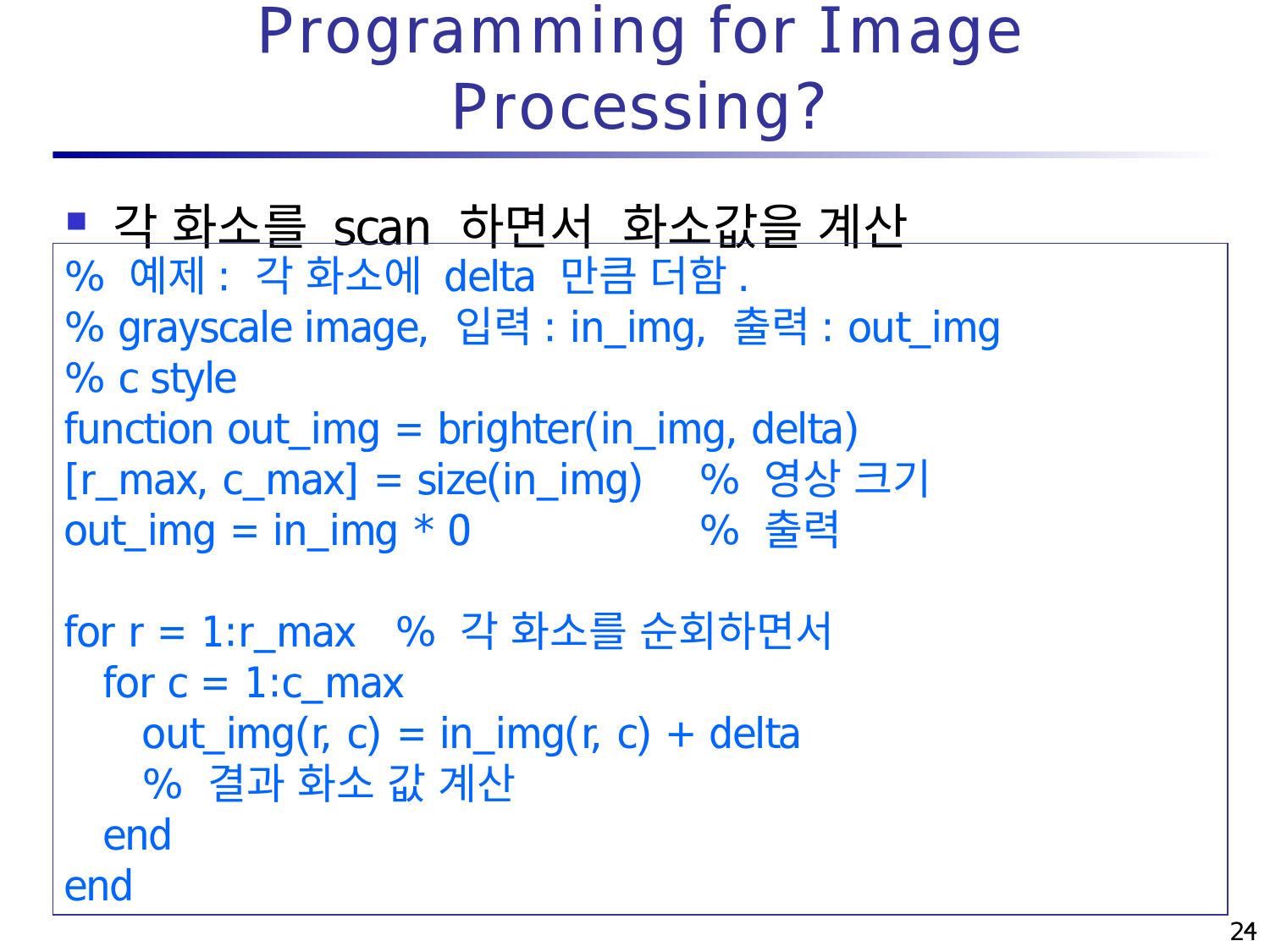

# Programming for Image Processing?
각 화소를 scan 하면서  화소값을 계산
% 예제: 각 화소에 delta 만큼 더함.
% grayscale image, 입력: in_img, 출력: out_img
% c style
function out_img = brighter(in_img, delta)
[r_max, c_max] = size(in_img)	% 영상 크기
out_img = in_img * 0   		% 출력

for r = 1:r_max   % 각 화소를 순회하면서
   for c = 1:c_max
      out_img(r, c) = in_img(r, c) + delta
      % 결과 화소 값 계산
   end
end
24